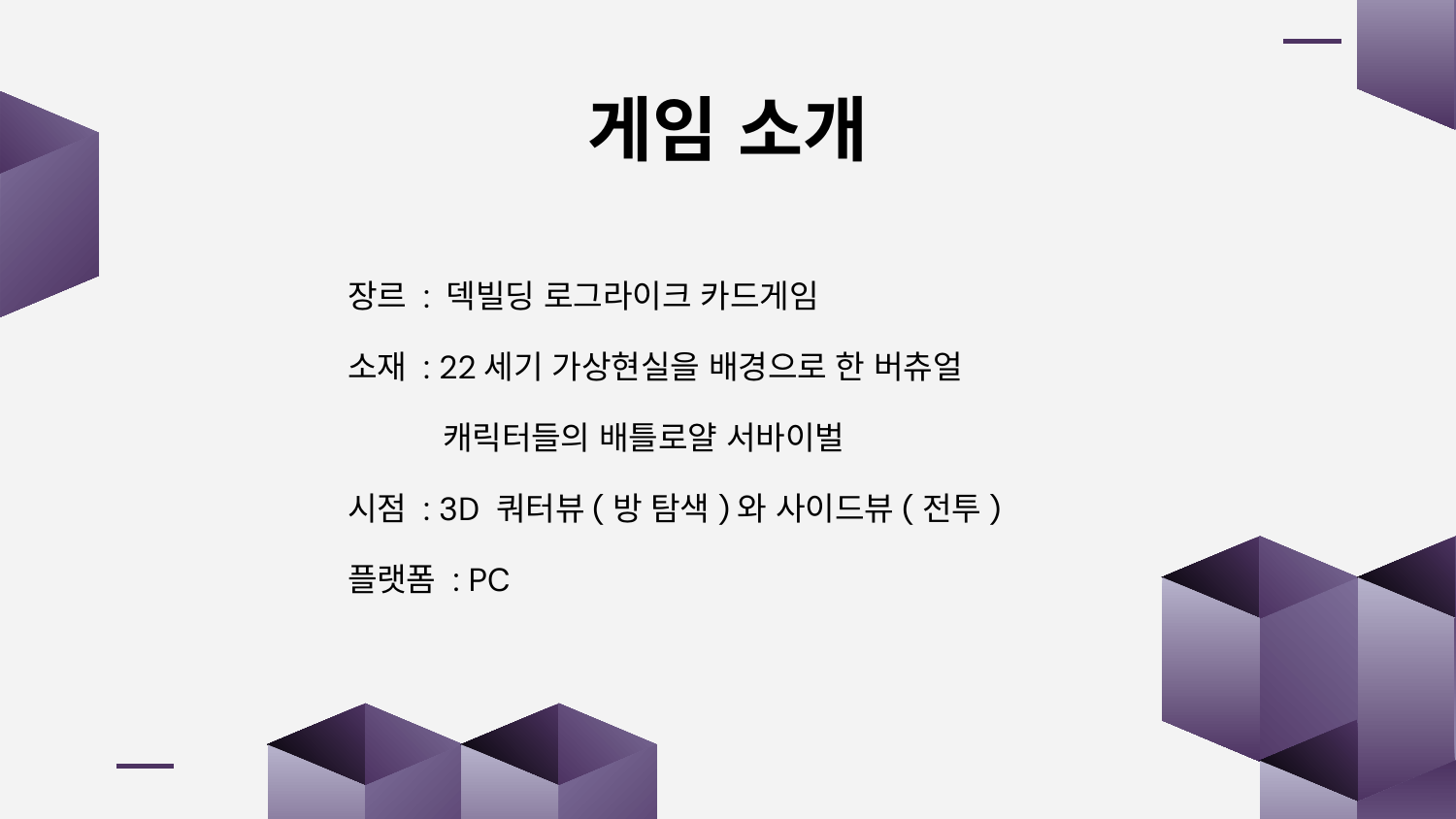

# 게임 소개
장르 : 덱빌딩 로그라이크 카드게임
소재 : 22세기 가상현실을 배경으로 한 버츄얼
          캐릭터들의 배틀로얄 서바이벌
시점 : 3D 쿼터뷰(방 탐색)와 사이드뷰(전투)
플랫폼 : PC